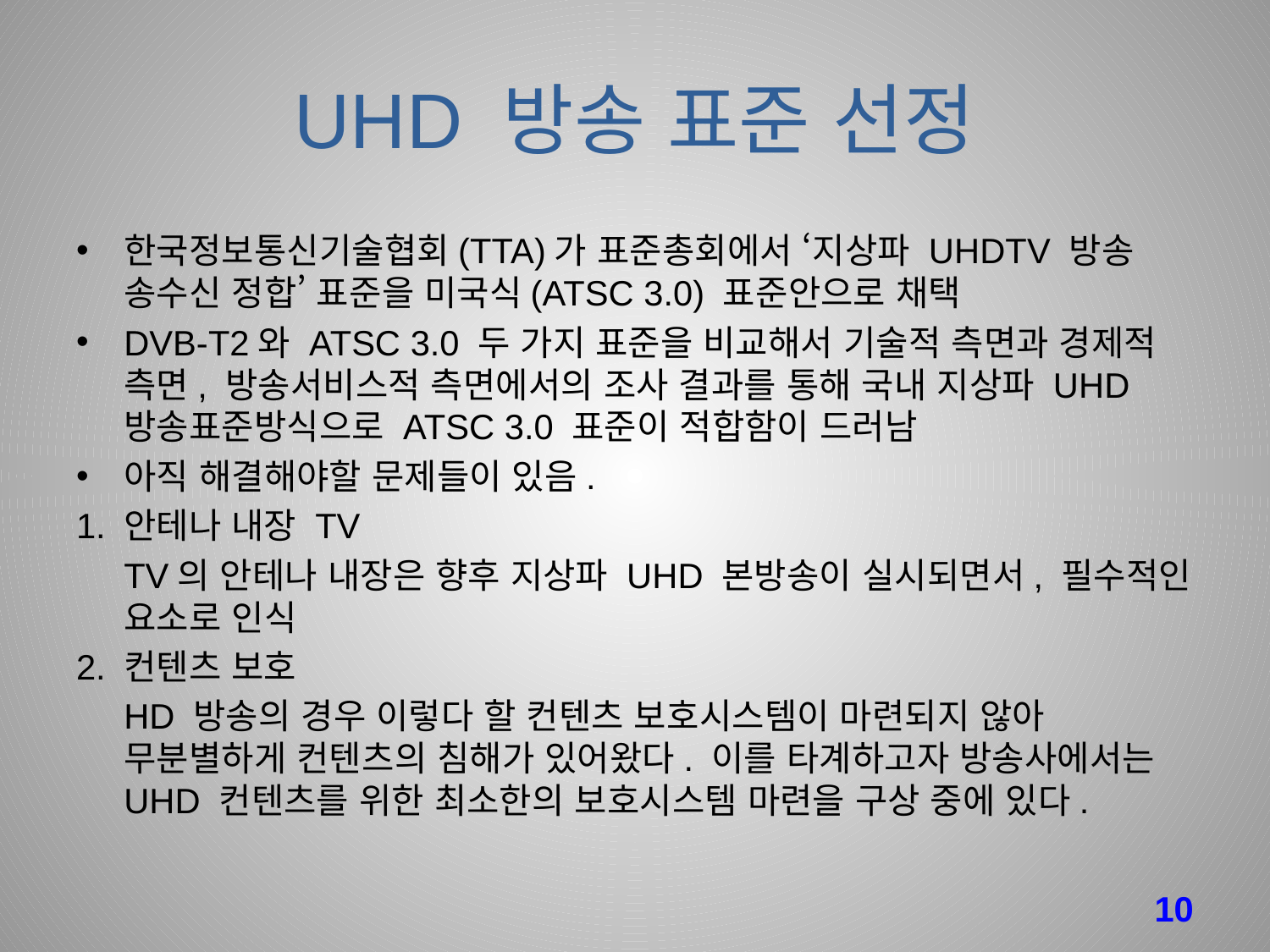

# UHD 방송 표준 선정
한국정보통신기술협회(TTA)가 표준총회에서 ‘지상파 UHDTV 방송 송수신 정합’ 표준을 미국식(ATSC 3.0) 표준안으로 채택
DVB-T2와 ATSC 3.0 두 가지 표준을 비교해서 기술적 측면과 경제적 측면, 방송서비스적 측면에서의 조사 결과를 통해 국내 지상파 UHD 방송표준방식으로 ATSC 3.0 표준이 적합함이 드러남
아직 해결해야할 문제들이 있음.
1. 안테나 내장 TV
	TV의 안테나 내장은 향후 지상파 UHD 본방송이 실시되면서, 필수적인 요소로 인식
2. 컨텐츠 보호
	HD 방송의 경우 이렇다 할 컨텐츠 보호시스템이 마련되지 않아 무분별하게 컨텐츠의 침해가 있어왔다. 이를 타계하고자 방송사에서는 UHD 컨텐츠를 위한 최소한의 보호시스템 마련을 구상 중에 있다.
10